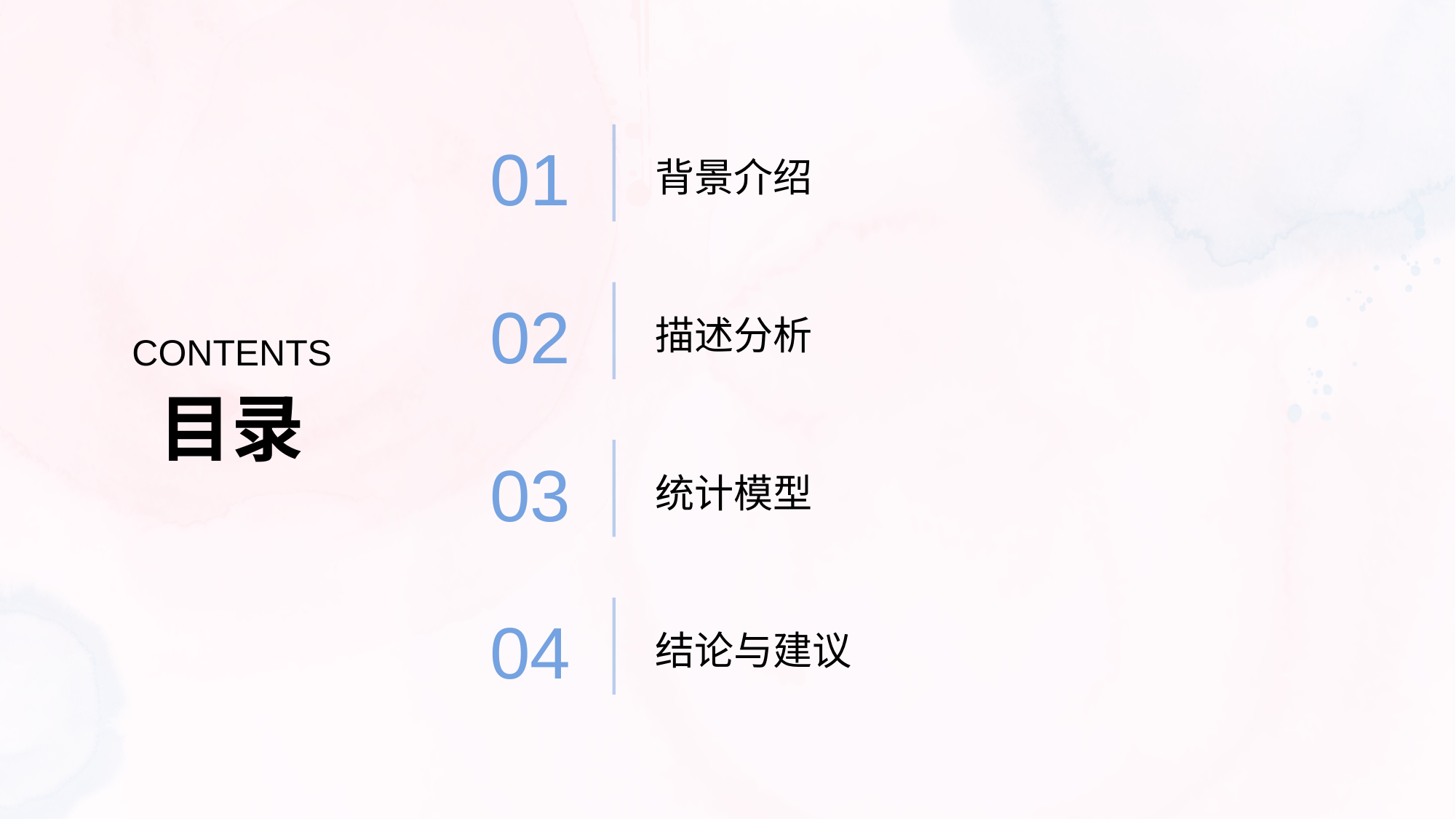

01
背景介绍

02
描述分析
CONTENTS
目录

03
统计模型

04
结论与建议